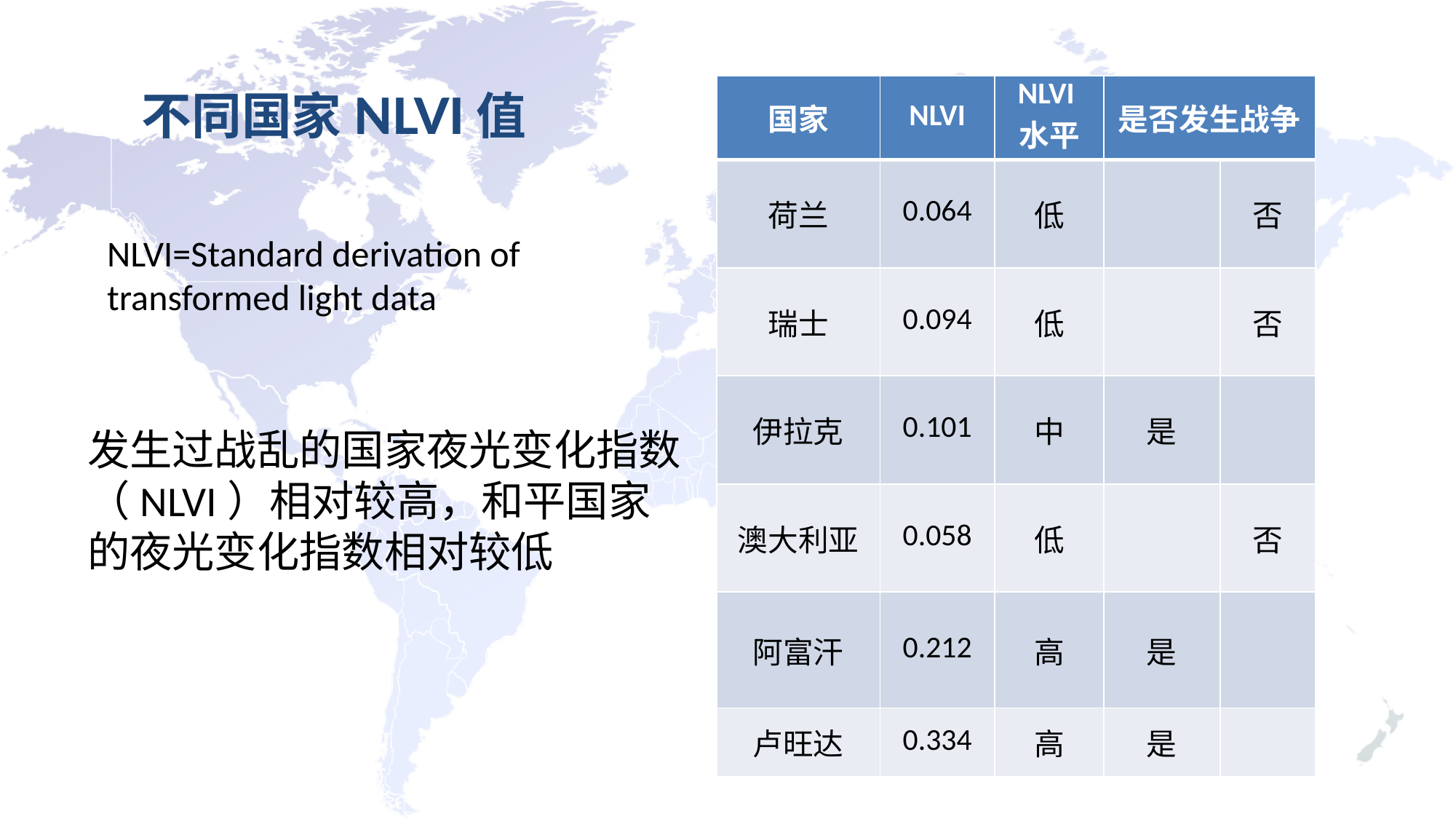

不同国家NLVI值
| 国家 | NLVI | NLVI水平 | 是否发生战争 |  |
| --- | --- | --- | --- | --- |
| 荷兰 | 0.064 | 低 |  | 否 |
| 瑞士 | 0.094 | 低 |  | 否 |
| 伊拉克 | 0.101 | 中 | 是 |  |
| 澳大利亚 | 0.058 | 低 |  | 否 |
| 阿富汗 | 0.212 | 高 | 是 |  |
| 卢旺达 | 0.334 | 高 | 是 |  |
NLVI=Standard derivation of 	transformed light data
发生过战乱的国家夜光变化指数（NLVI）相对较高，和平国家的夜光变化指数相对较低